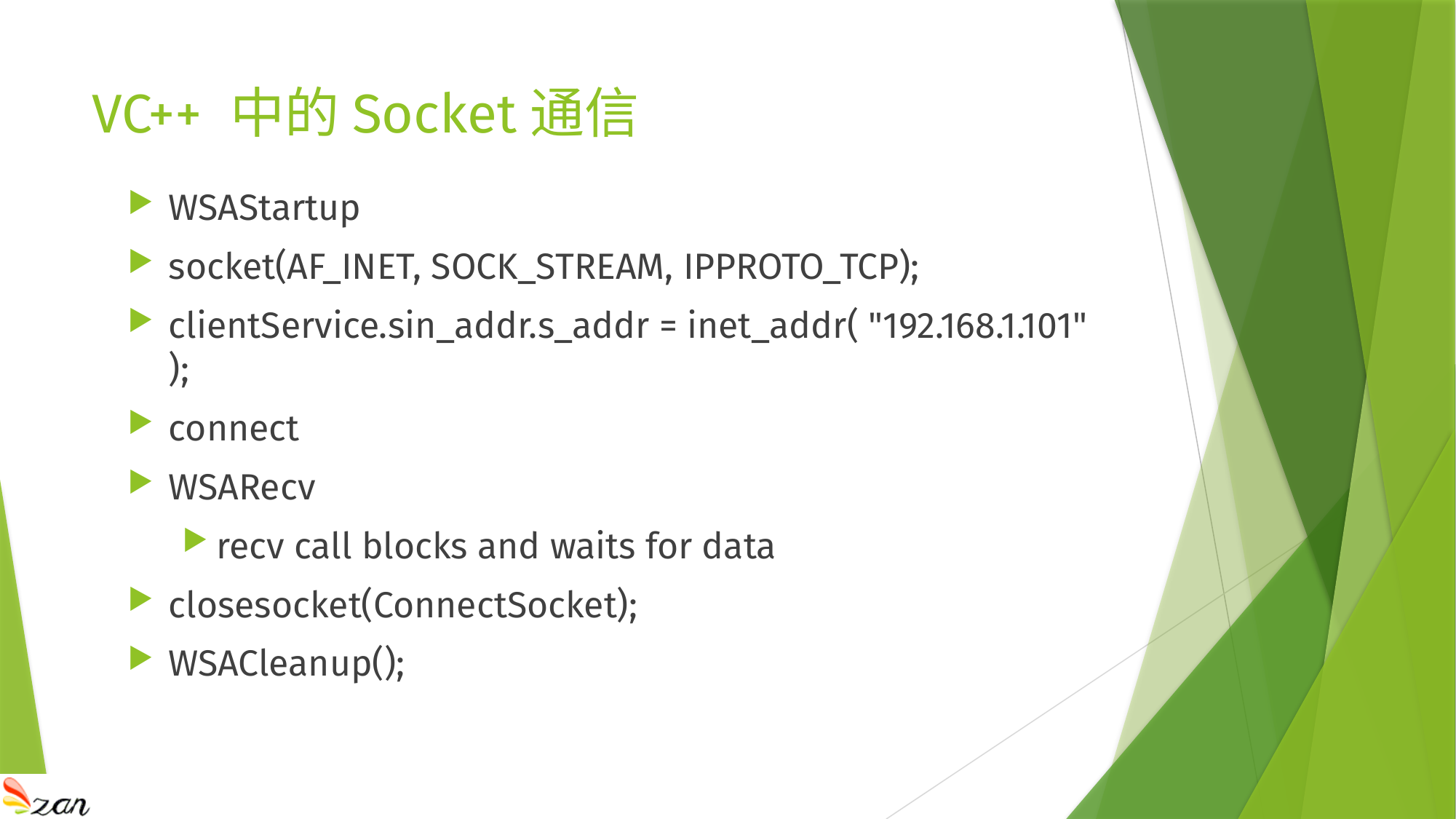

# VC++ 中的Socket通信
WSAStartup
socket(AF_INET, SOCK_STREAM, IPPROTO_TCP);
clientService.sin_addr.s_addr = inet_addr( "192.168.1.101" );
connect
WSARecv
recv call blocks and waits for data
closesocket(ConnectSocket);
WSACleanup();